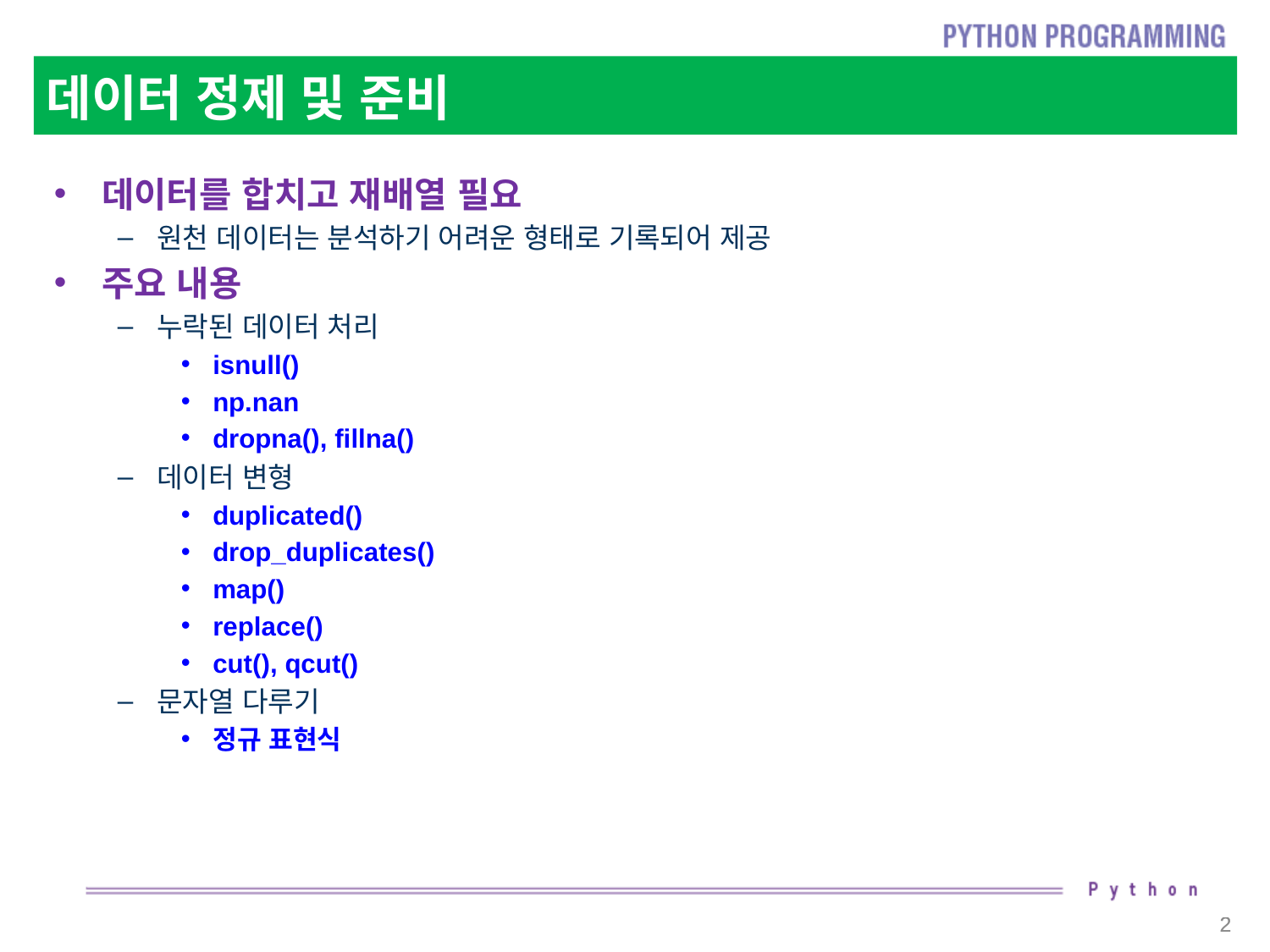

# 데이터 정제 및 준비
데이터를 합치고 재배열 필요
원천 데이터는 분석하기 어려운 형태로 기록되어 제공
주요 내용
누락된 데이터 처리
isnull()
np.nan
dropna(), fillna()
데이터 변형
duplicated()
drop_duplicates()
map()
replace()
cut(), qcut()
문자열 다루기
정규 표현식

2